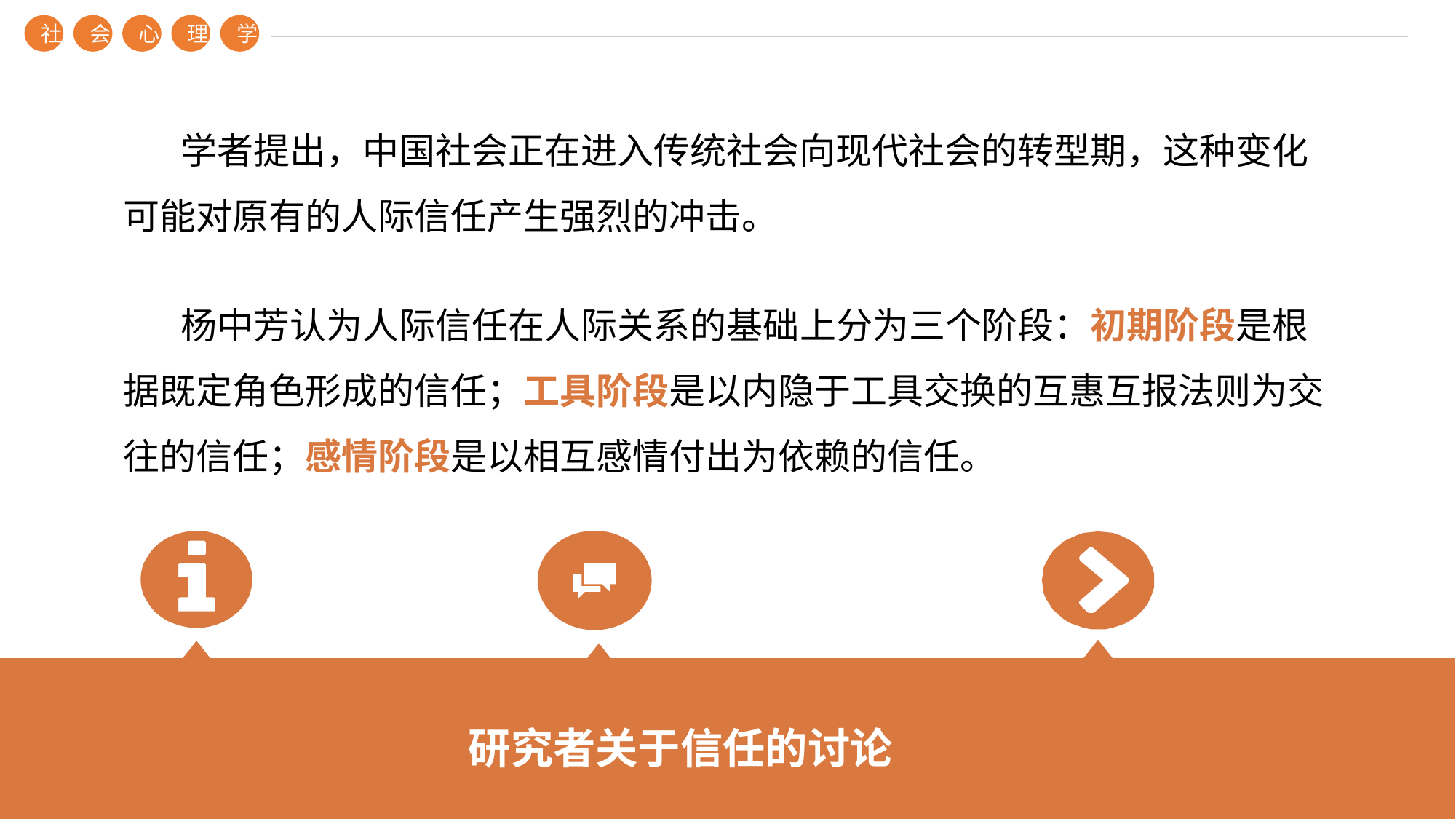

社
会
心
理
学
      学者提出，中国社会正在进入传统社会向现代社会的转型期，这种变化可能对原有的人际信任产生强烈的冲击。

      杨中芳认为人际信任在人际关系的基础上分为三个阶段：初期阶段是根据既定角色形成的信任；工具阶段是以内隐于工具交换的互惠互报法则为交往的信任；感情阶段是以相互感情付出为依赖的信任。

研究者关于信任的讨论
第？章